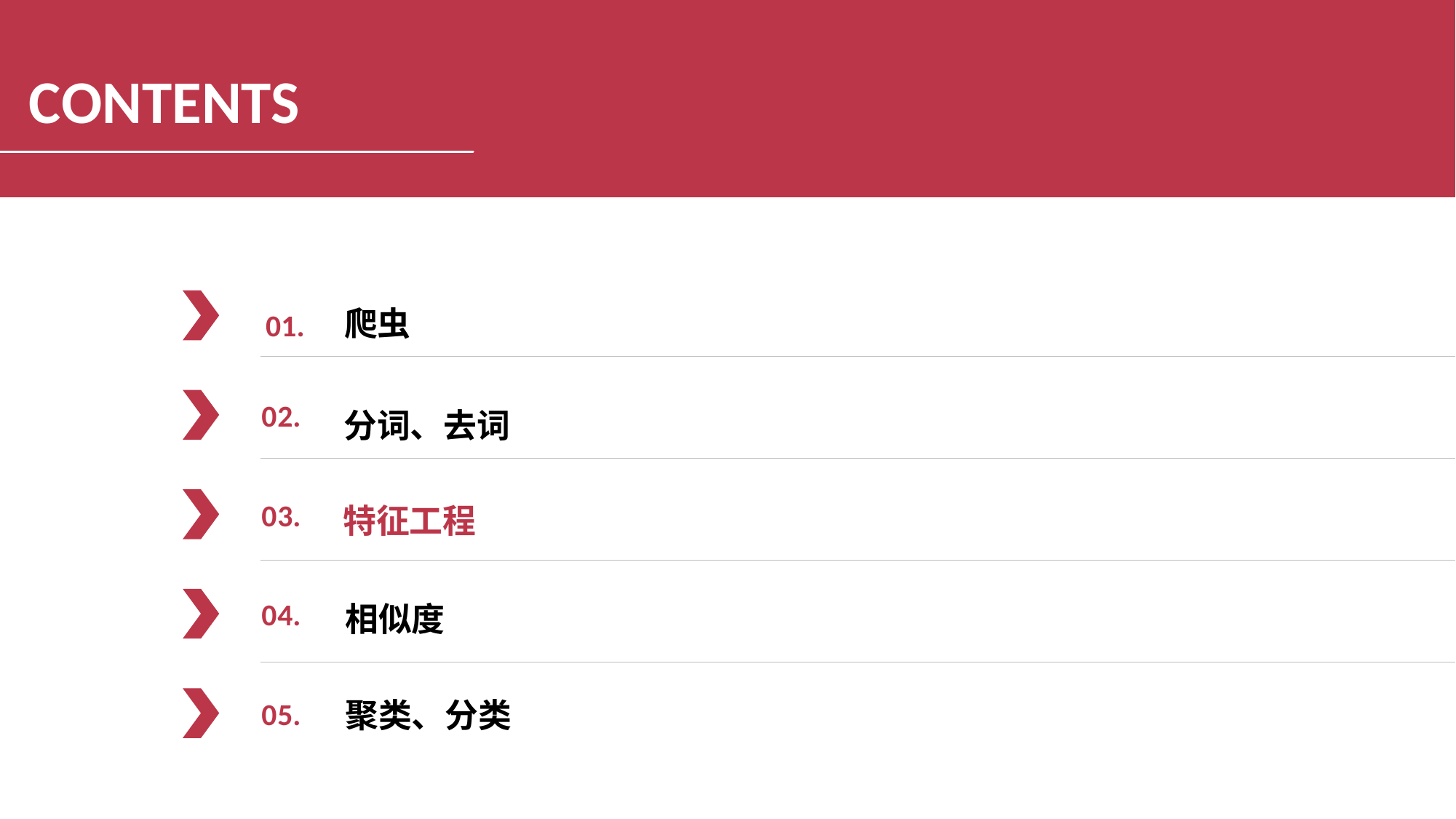

C ONTENTS
爬虫
 01.

0 2.
分词、去词

特征工程
0 3.

0 4.

聚类、分类
0 5.

#
相似度